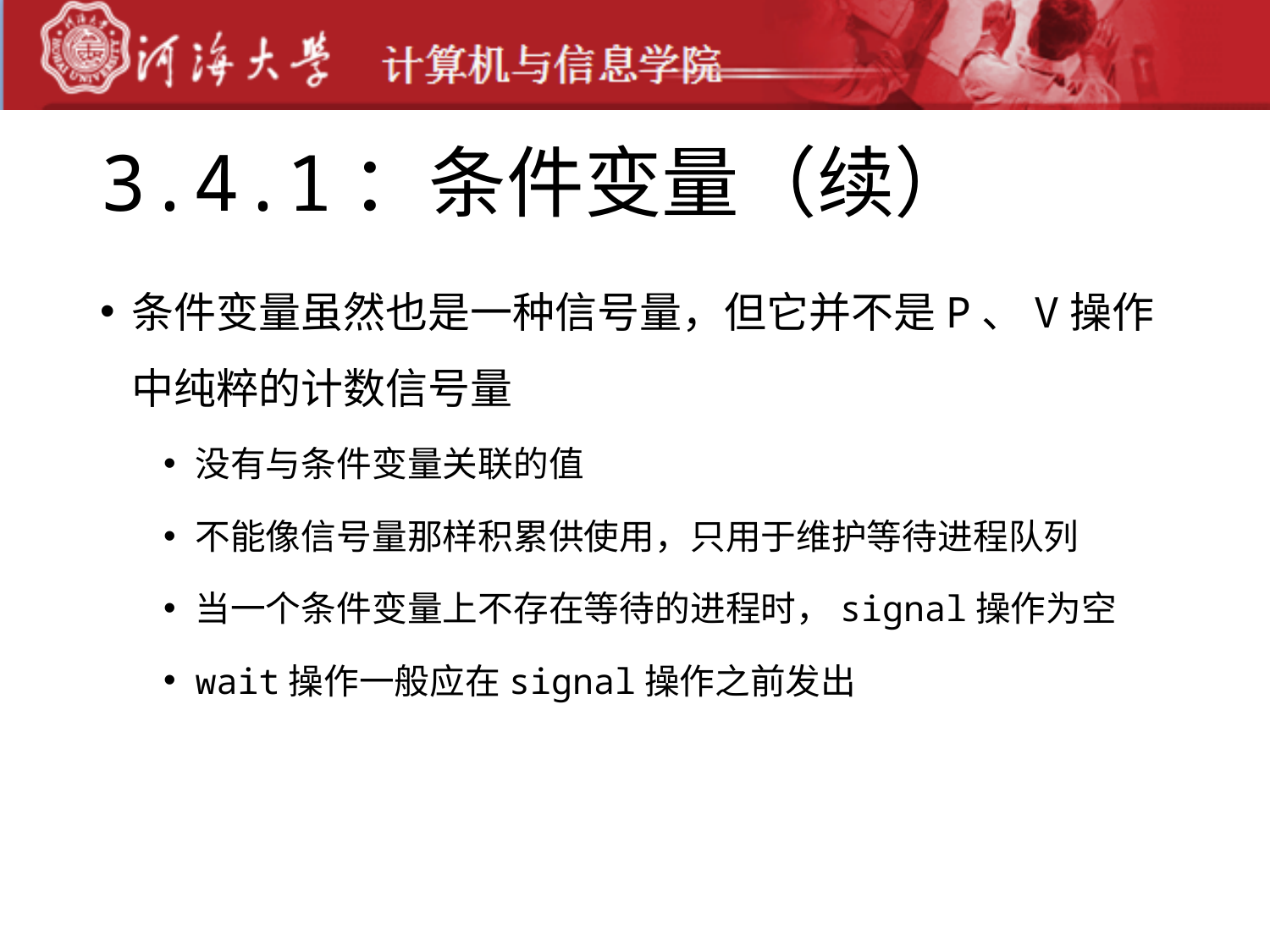

# 3.4.1：条件变量（续）
条件变量虽然也是一种信号量，但它并不是P、V操作中纯粹的计数信号量
没有与条件变量关联的值
不能像信号量那样积累供使用，只用于维护等待进程队列
当一个条件变量上不存在等待的进程时，signal操作为空
wait操作一般应在signal操作之前发出